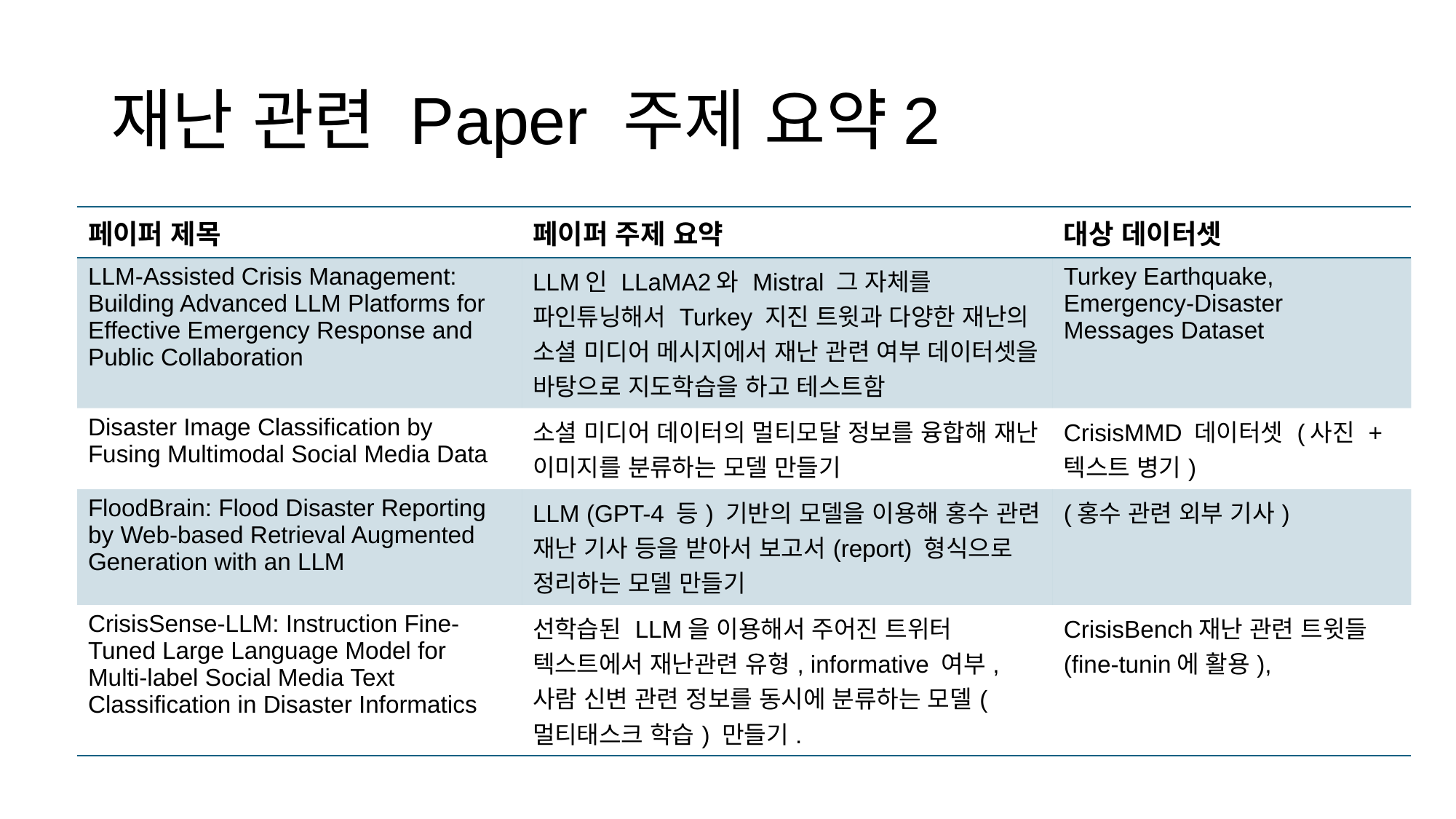

# 재난 관련 Paper 주제 요약2
| 페이퍼 제목 | 페이퍼 주제 요약 | 대상 데이터셋 |
| --- | --- | --- |
| LLM-Assisted Crisis Management: Building Advanced LLM Platforms for Effective Emergency Response and Public Collaboration | LLM인 LLaMA2와 Mistral 그 자체를 파인튜닝해서 Turkey 지진 트윗과 다양한 재난의 소셜 미디어 메시지에서 재난 관련 여부 데이터셋을 바탕으로 지도학습을 하고 테스트함 | Turkey Earthquake, Emergency-Disaster Messages Dataset |
| Disaster Image Classification by Fusing Multimodal Social Media Data | 소셜 미디어 데이터의 멀티모달 정보를 융합해 재난 이미지를 분류하는 모델 만들기 | CrisisMMD 데이터셋 (사진 + 텍스트 병기) |
| FloodBrain: Flood Disaster Reporting by Web-based Retrieval Augmented Generation with an LLM | LLM (GPT-4 등) 기반의 모델을 이용해 홍수 관련 재난 기사 등을 받아서 보고서(report) 형식으로 정리하는 모델 만들기 | (홍수 관련 외부 기사) |
| CrisisSense-LLM: Instruction Fine-Tuned Large Language Model for Multi-label Social Media Text Classification in Disaster Informatics | 선학습된 LLM을 이용해서 주어진 트위터 텍스트에서 재난관련 유형, informative 여부, 사람 신변 관련 정보를 동시에 분류하는 모델(멀티태스크 학습) 만들기. | CrisisBench재난 관련 트윗들 (fine-tunin에 활용), |